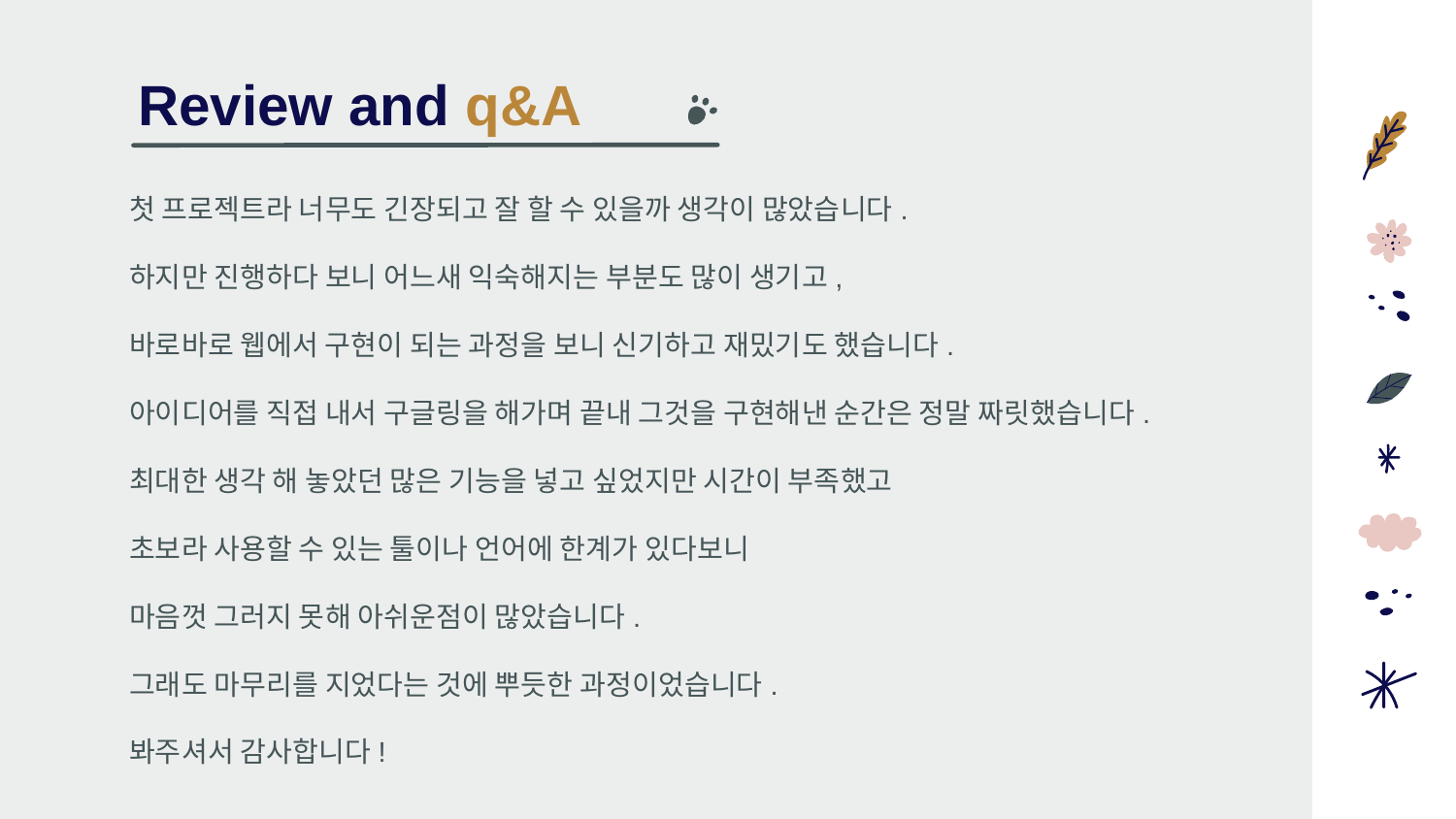

# Review and q&A

첫 프로젝트라 너무도 긴장되고 잘 할 수 있을까 생각이 많았습니다.

하지만 진행하다 보니 어느새 익숙해지는 부분도 많이 생기고,

바로바로 웹에서 구현이 되는 과정을 보니 신기하고 재밌기도 했습니다.

아이디어를 직접 내서 구글링을 해가며 끝내 그것을 구현해낸 순간은 정말 짜릿했습니다.

최대한 생각 해 놓았던 많은 기능을 넣고 싶었지만 시간이 부족했고

초보라 사용할 수 있는 툴이나 언어에 한계가 있다보니

마음껏 그러지 못해 아쉬운점이 많았습니다.

그래도 마무리를 지었다는 것에 뿌듯한 과정이었습니다.

봐주셔서 감사합니다!